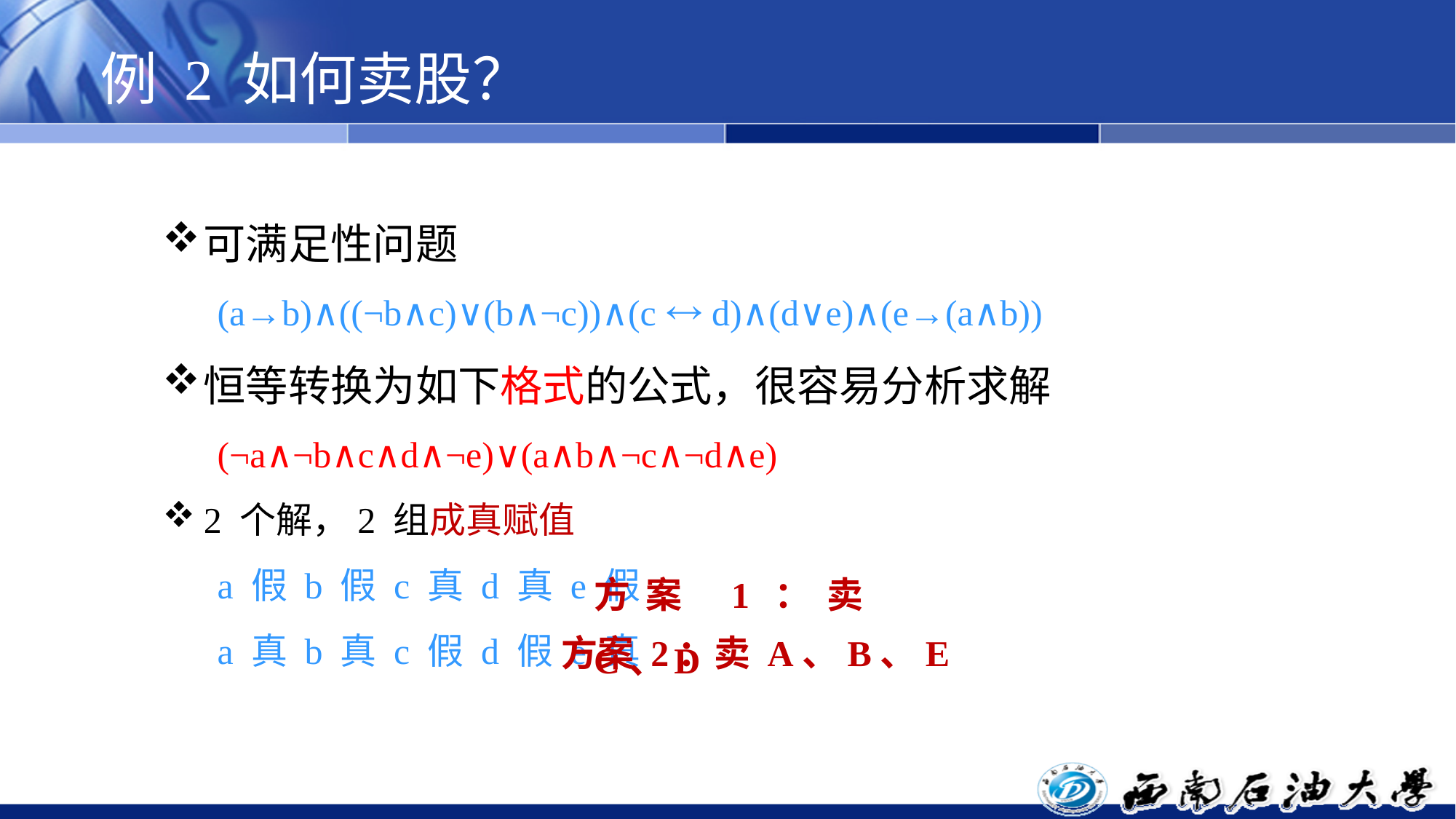

# 例 2 如何卖股？
可满足性问题
      (a→b)∧((¬b∧c)∨(b∧¬c))∧(c ↔ d)∧(d∨e)∧(e→(a∧b))
恒等转换为如下格式的公式，很容易分析求解
(¬a∧¬b∧c∧d∧¬e)∨(a∧b∧¬c∧¬d∧e)
2 个解，2 组成真赋值
a 假 b 假 c 真 d 真 e 假
a 真 b 真 c 假 d 假 e 真
方案 1：卖 C、D
方案 2：卖 A、B、E